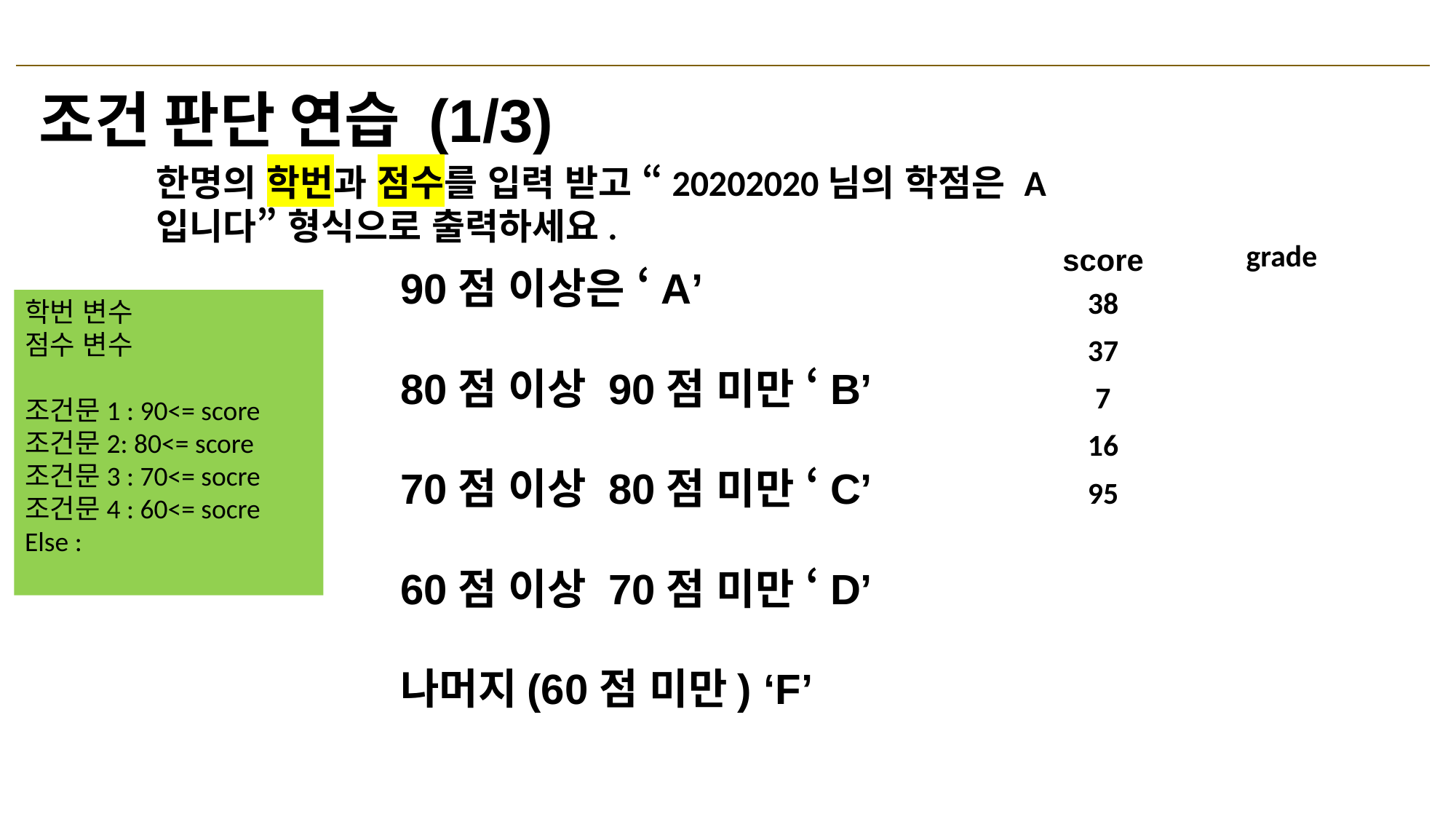

조건 판단 연습 (1/3)
한명의 학번과 점수를 입력 받고 “20202020님의 학점은 A 입니다” 형식으로 출력하세요.
| score | grade |
| --- | --- |
| 38 |  |
| 37 |  |
| 7 |  |
| 16 |  |
| 95 |  |
|  |  |
|  |  |
|  |  |
|  |  |
|  |  |
|  |  |
90점 이상은 ‘A’

80점 이상 90점 미만 ‘B’

70점 이상 80점 미만 ‘C’

60점 이상 70점 미만 ‘D’

나머지(60점 미만) ‘F’
학번 변수
점수 변수

조건문1 : 90<= score
조건문2: 80<= score
조건문3 : 70<= socre
조건문4 : 60<= socre
Else :